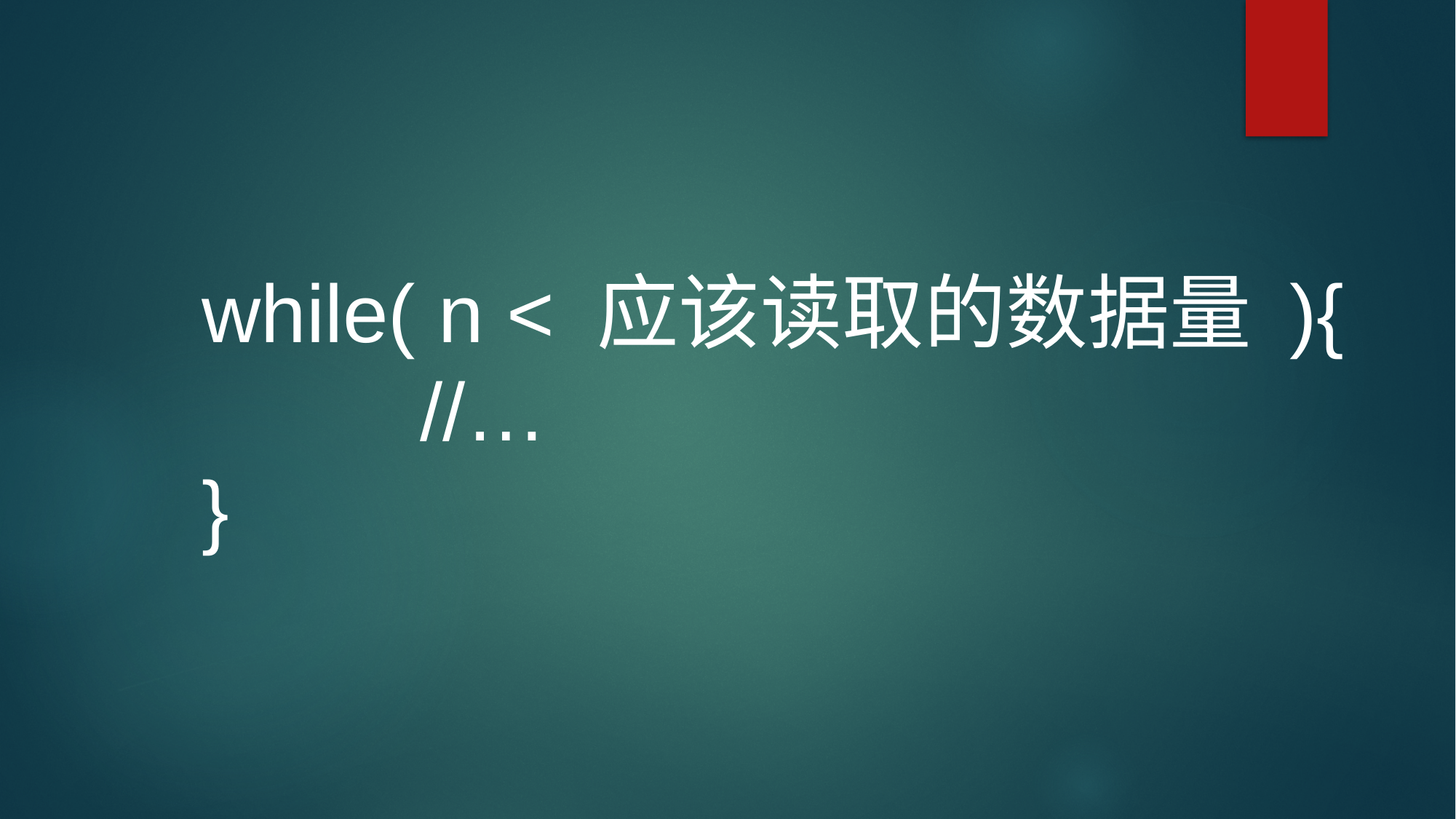

while( n < 应该读取的数据量 ){
		//…
}